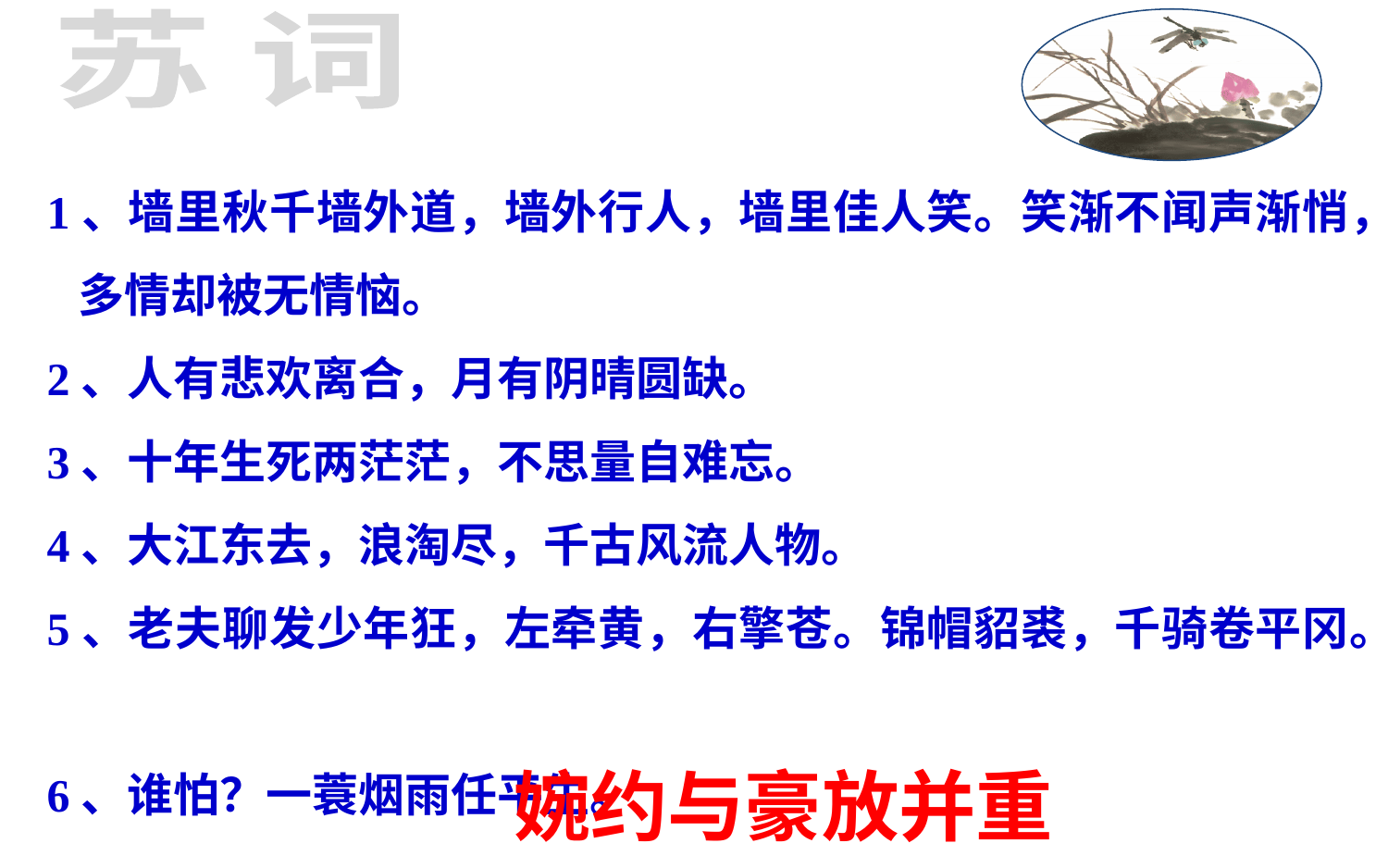

苏 词
1、墙里秋千墙外道，墙外行人，墙里佳人笑。笑渐不闻声渐悄，   多情却被无情恼。
2、人有悲欢离合，月有阴晴圆缺。
3、十年生死两茫茫，不思量自难忘。
4、大江东去，浪淘尽，千古风流人物。
5、老夫聊发少年狂，左牵黄，右擎苍。锦帽貂裘，千骑卷平冈。
6、谁怕？一蓑烟雨任平生。
婉约与豪放并重